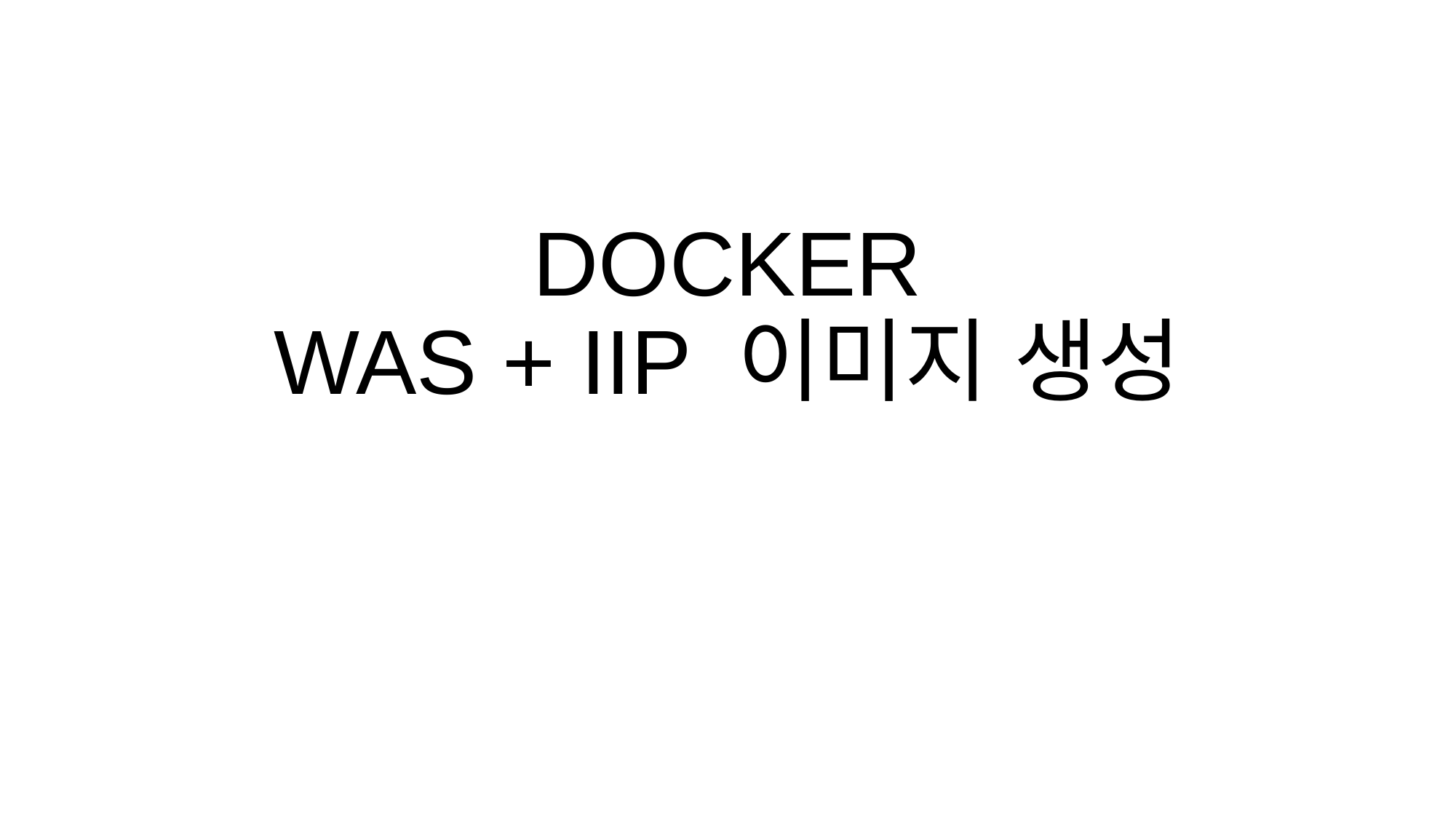

# DOCKER WAS + IIP 이미지 생성